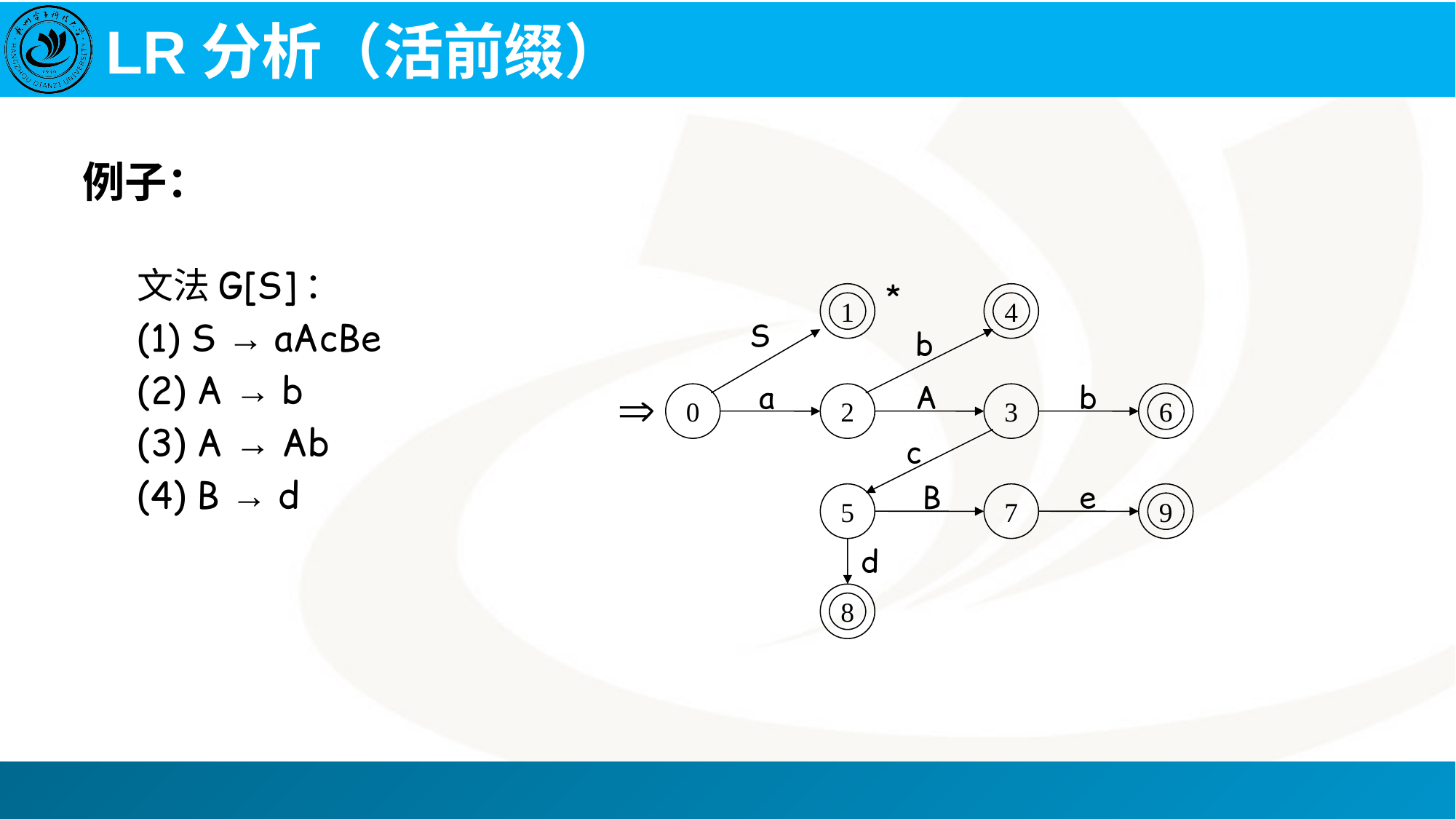

# LR分析（活前缀）
例子：
文法G[S]：
(1) S → aAcBe
(2) A → b
(3) A → Ab
(4) B → d
*
1
4

S
b

⇒
a
A
b
0
2
3
6

c

B
e
5
7
9

d

8

34